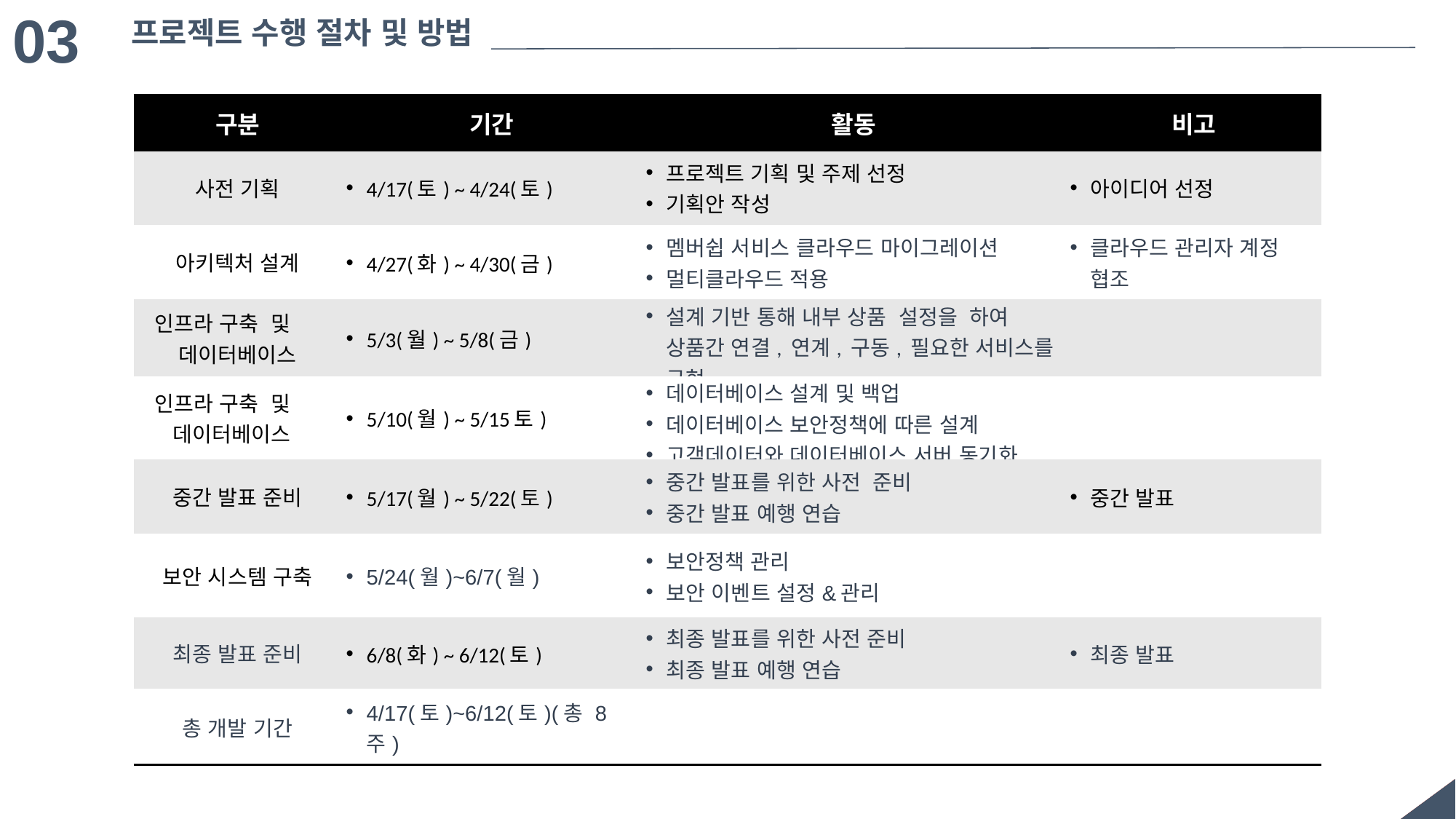

03
프로젝트 수행 절차 및 방법
| 구분 | 기간 | 활동 | 비고 |
| --- | --- | --- | --- |
| 사전 기획 | 4/17(토) ~ 4/24(토) | 프로젝트 기획 및 주제 선정 기획안 작성 | 아이디어 선정 |
| 아키텍처 설계 | 4/27(화) ~ 4/30(금) | 멤버쉽 서비스 클라우드 마이그레이션 멀티클라우드 적용 | 클라우드 관리자 계정 협조 |
| 인프라 구축 및 데이터베이스 | 5/3(월) ~ 5/8(금) | 설계 기반 통해 내부 상품 설정을 하여 상품간 연결, 연계, 구동, 필요한 서비스를 구현 |  |
| 인프라 구축 및 데이터베이스 | 5/10(월) ~ 5/15토) | 데이터베이스 설계 및 백업 데이터베이스 보안정책에 따른 설계 고객데이터와 데이터베이스 서버 동기화 |  |
| 중간 발표 준비 | 5/17(월) ~ 5/22(토) | 중간 발표를 위한 사전 준비 중간 발표 예행 연습 | 중간 발표 |
| 보안 시스템 구축 | 5/24(월)~6/7(월) | 보안정책 관리 보안 이벤트 설정&관리 |  |
| 최종 발표 준비 | 6/8(화) ~ 6/12(토) | 최종 발표를 위한 사전 준비 최종 발표 예행 연습 | 최종 발표 |
| 총 개발 기간 | 4/17(토)~6/12(토)(총 8주) |  |  |